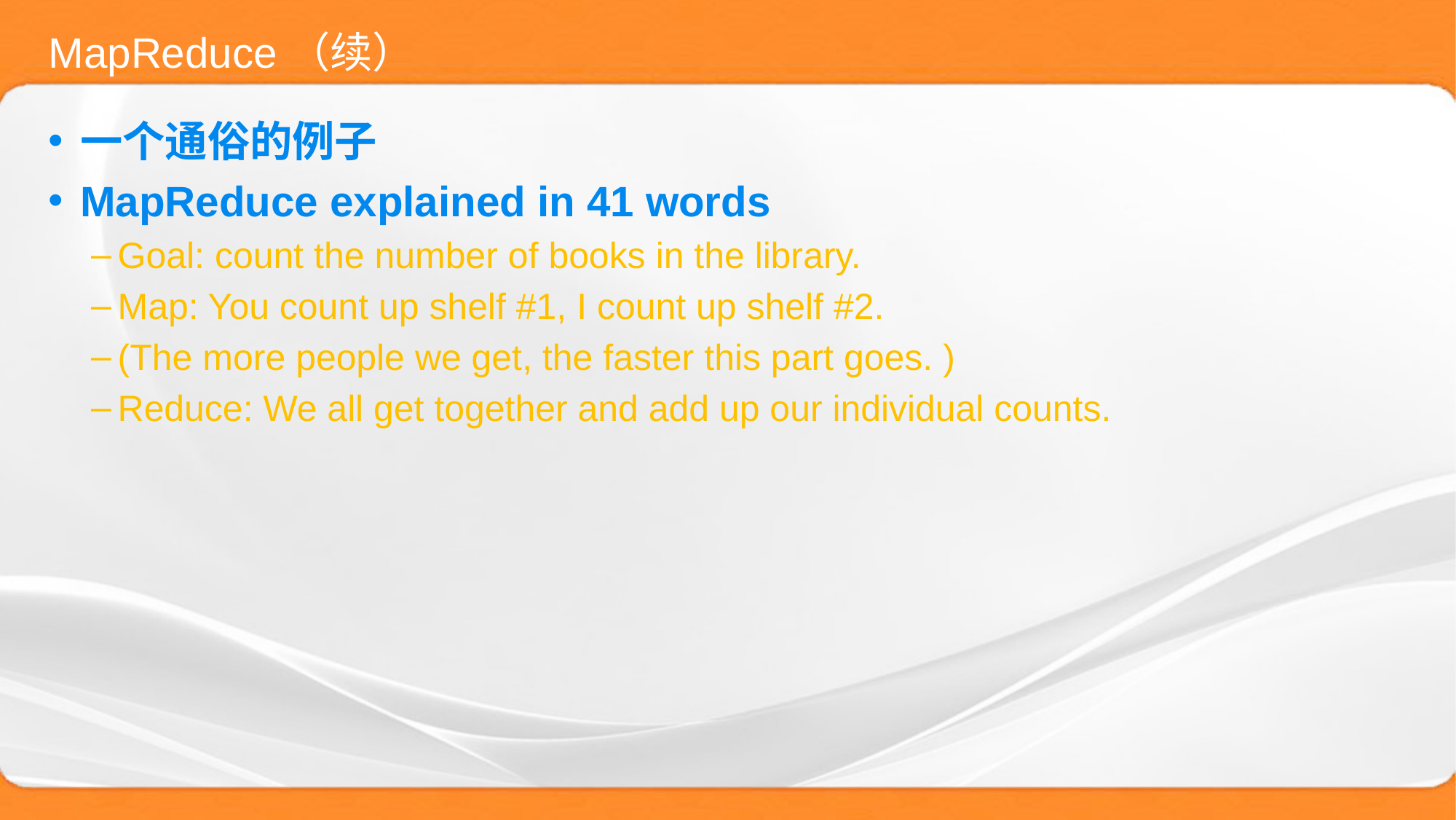

# MapReduce（续）
一个通俗的例子
MapReduce explained in 41 words
Goal: count the number of books in the library.
Map: You count up shelf #1, I count up shelf #2.
(The more people we get, the faster this part goes. )
Reduce: We all get together and add up our individual counts.